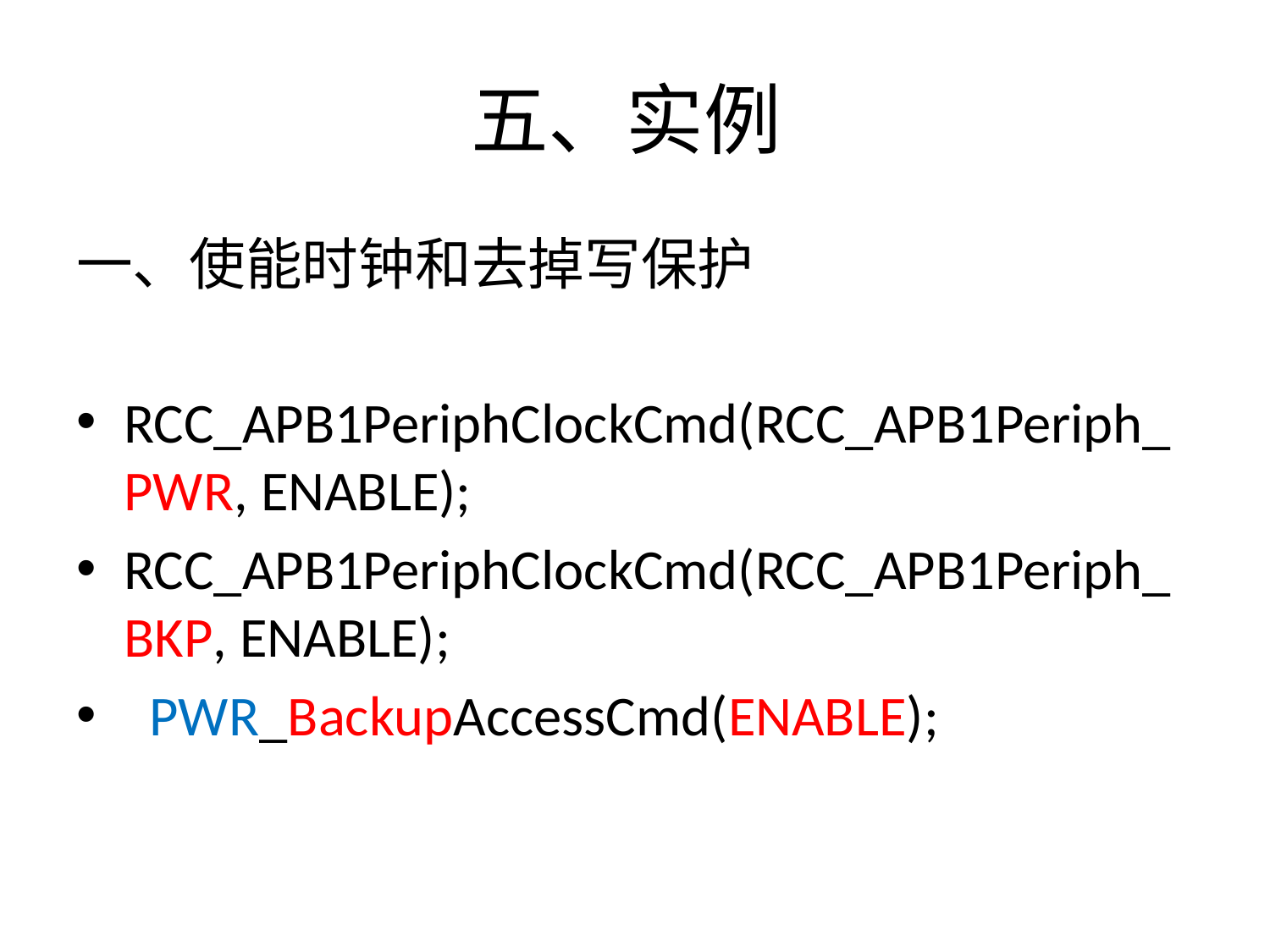

# 五、实例
一、使能时钟和去掉写保护

RCC_APB1PeriphClockCmd(RCC_APB1Periph_PWR, ENABLE);
RCC_APB1PeriphClockCmd(RCC_APB1Periph_BKP, ENABLE);
  PWR_BackupAccessCmd(ENABLE);